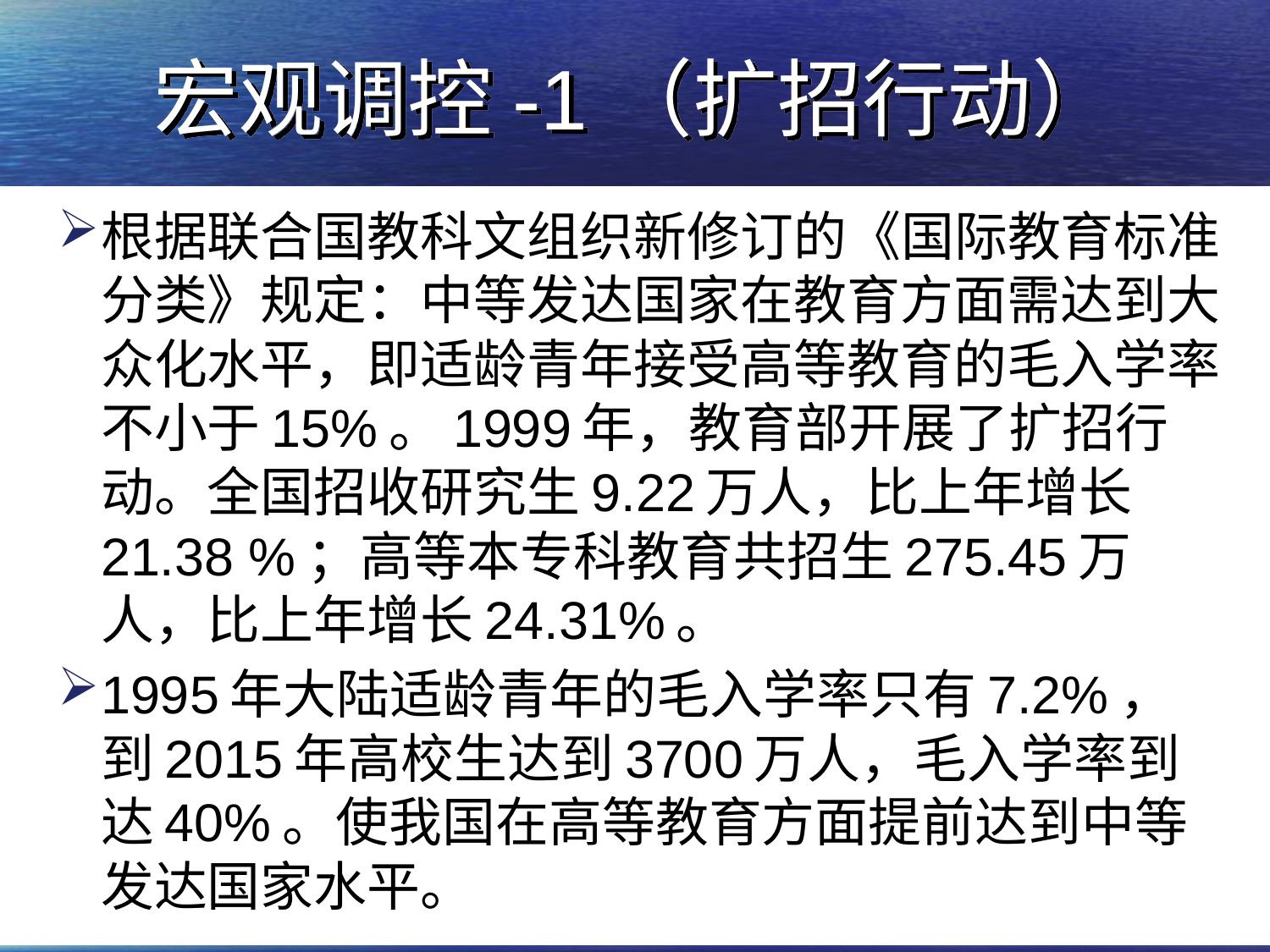

# 宏观调控-1（扩招行动）
根据联合国教科文组织新修订的《国际教育标准分类》规定：中等发达国家在教育方面需达到大众化水平，即适龄青年接受高等教育的毛入学率不小于15%。1999年，教育部开展了扩招行动。全国招收研究生9.22万人，比上年增长21.38 %；高等本专科教育共招生275.45万人，比上年增长24.31%。
1995年大陆适龄青年的毛入学率只有7.2%，到2015年高校生达到3700万人，毛入学率到达40%。使我国在高等教育方面提前达到中等发达国家水平。